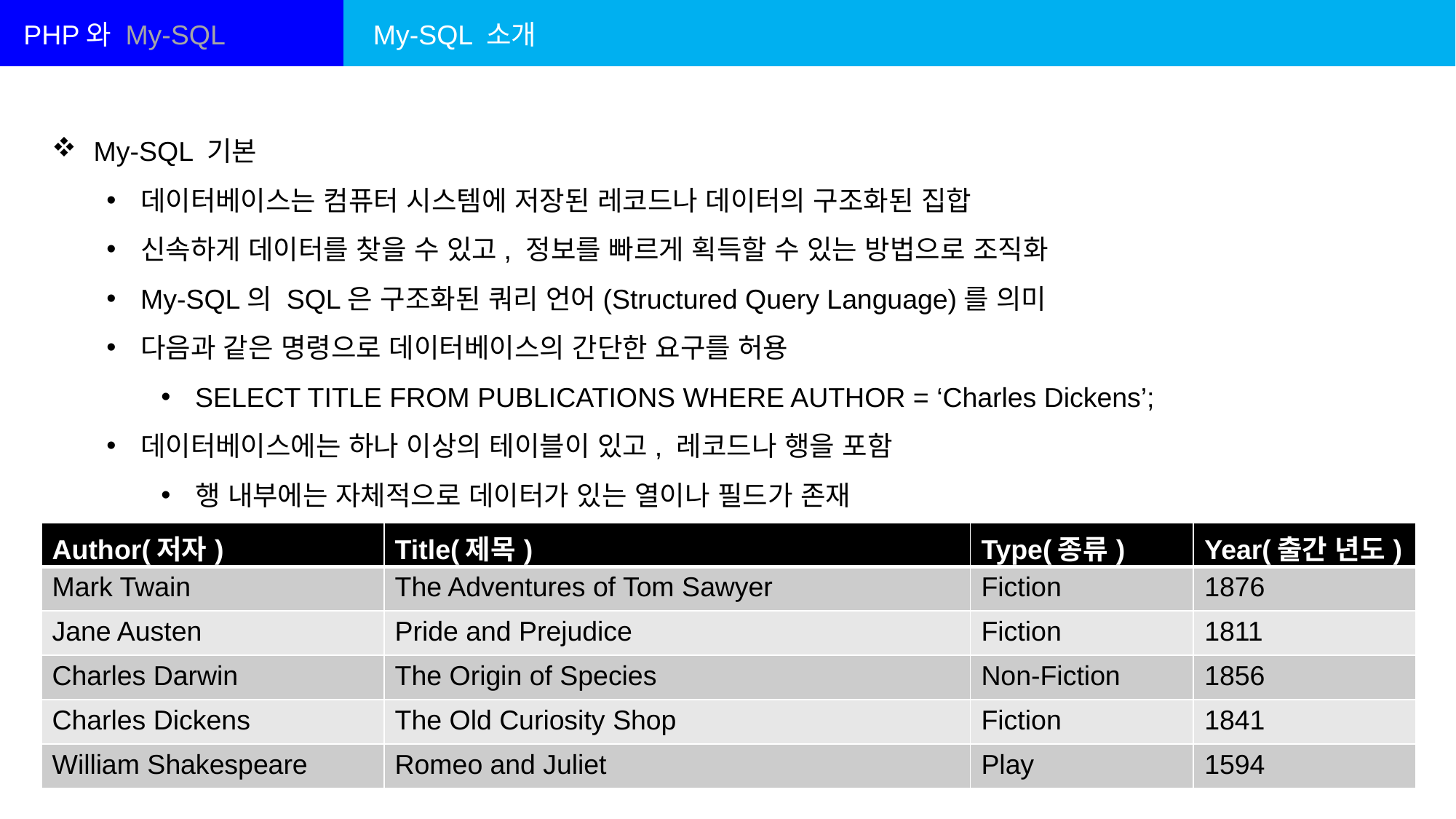

PHP와 My-SQL
My-SQL 소개
 My-SQL 기본
데이터베이스는 컴퓨터 시스템에 저장된 레코드나 데이터의 구조화된 집합
신속하게 데이터를 찾을 수 있고, 정보를 빠르게 획득할 수 있는 방법으로 조직화
My-SQL의 SQL은 구조화된 쿼리 언어(Structured Query Language)를 의미
다음과 같은 명령으로 데이터베이스의 간단한 요구를 허용
SELECT TITLE FROM PUBLICATIONS WHERE AUTHOR = ‘Charles Dickens’;
데이터베이스에는 하나 이상의 테이블이 있고, 레코드나 행을 포함
행 내부에는 자체적으로 데이터가 있는 열이나 필드가 존재
| Author(저자) | Title(제목) | Type(종류) | Year(출간 년도) |
| --- | --- | --- | --- |
| Mark Twain | The Adventures of Tom Sawyer | Fiction | 1876 |
| Jane Austen | Pride and Prejudice | Fiction | 1811 |
| Charles Darwin | The Origin of Species | Non-Fiction | 1856 |
| Charles Dickens | The Old Curiosity Shop | Fiction | 1841 |
| William Shakespeare | Romeo and Juliet | Play | 1594 |